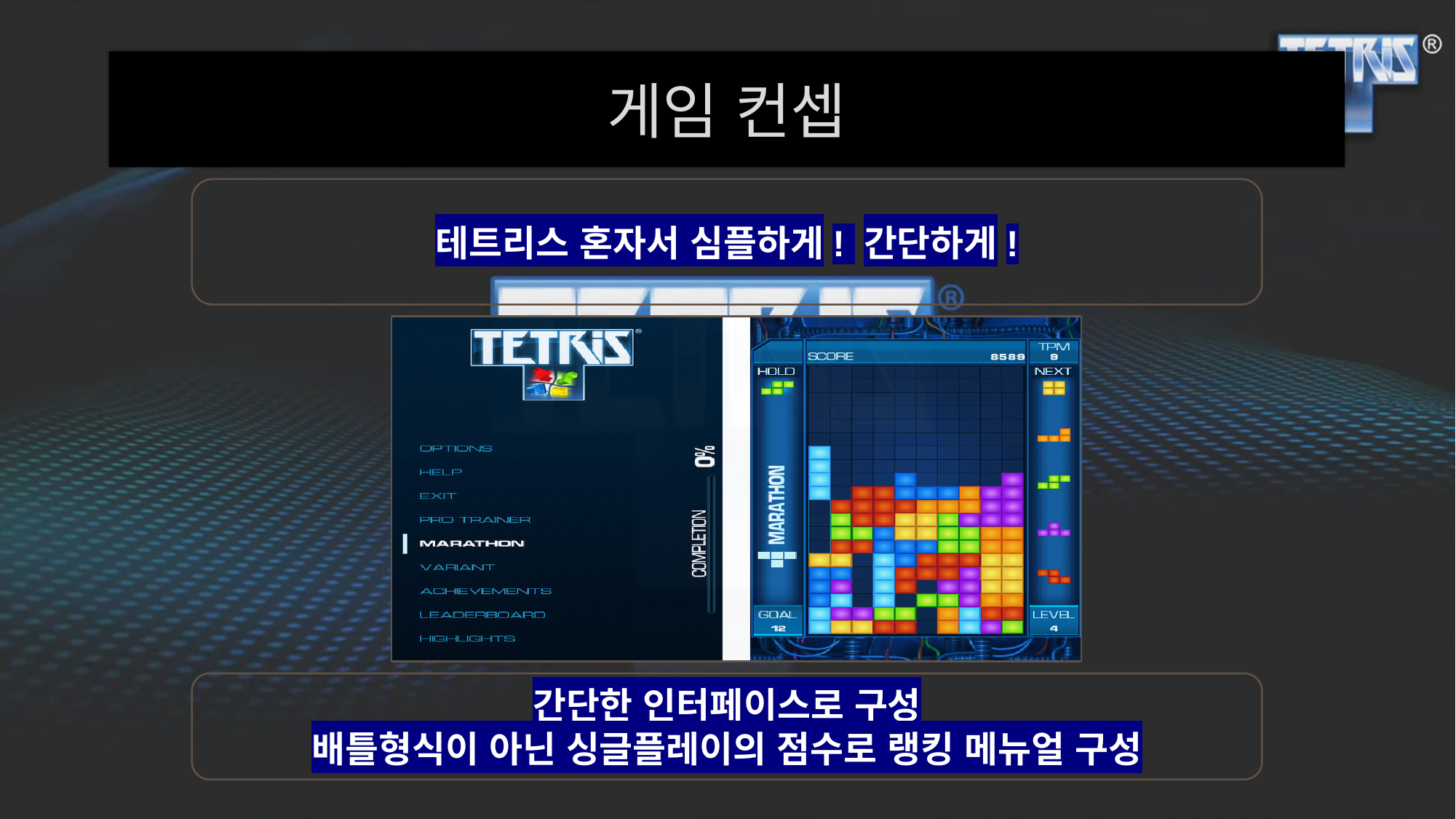

# 게임 컨셉
테트리스 혼자서 심플하게! 간단하게!

간단한 인터페이스로 구성
배틀형식이 아닌 싱글플레이의 점수로 랭킹 메뉴얼 구성